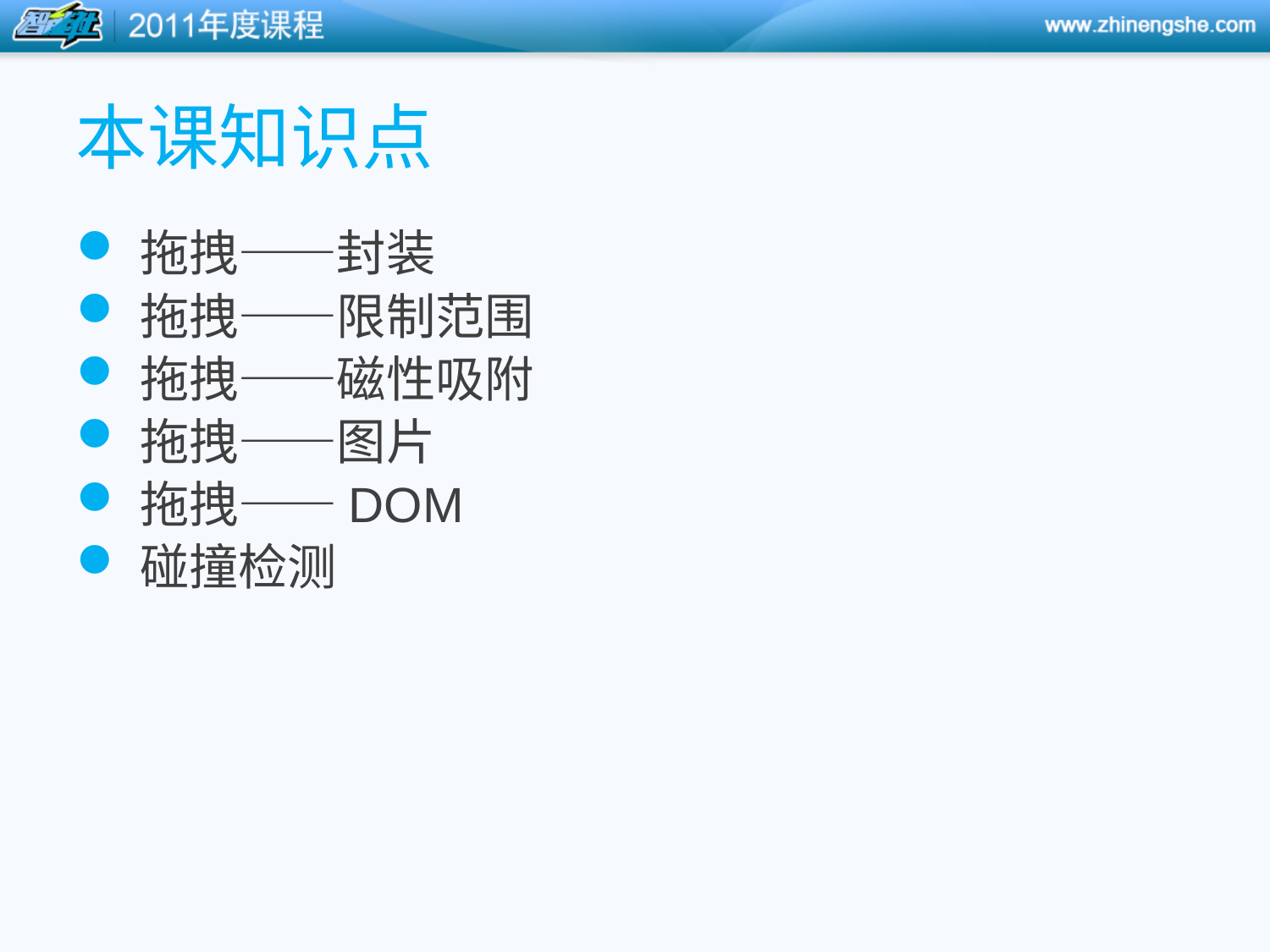

# 本课知识点
拖拽——封装
拖拽——限制范围
拖拽——磁性吸附
拖拽——图片
拖拽——DOM
碰撞检测